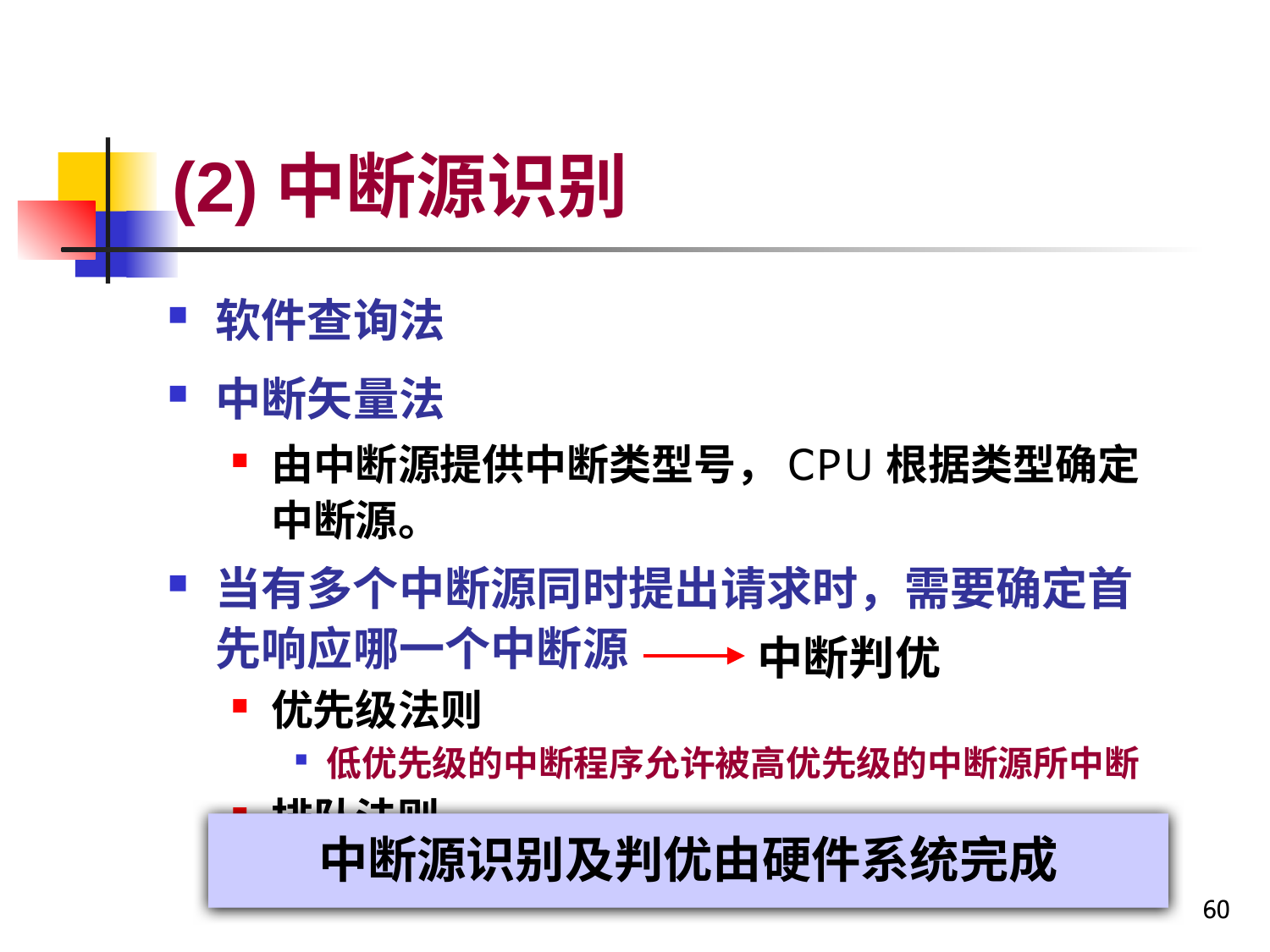

# (2)中断源识别
软件查询法
中断矢量法
由中断源提供中断类型号，CPU根据类型确定中断源。
当有多个中断源同时提出请求时，需要确定首先响应哪一个中断源
优先级法则
低优先级的中断程序允许被高优先级的中断源所中断
排队法则
先来先响应
中断判优
中断源识别及判优由硬件系统完成
60